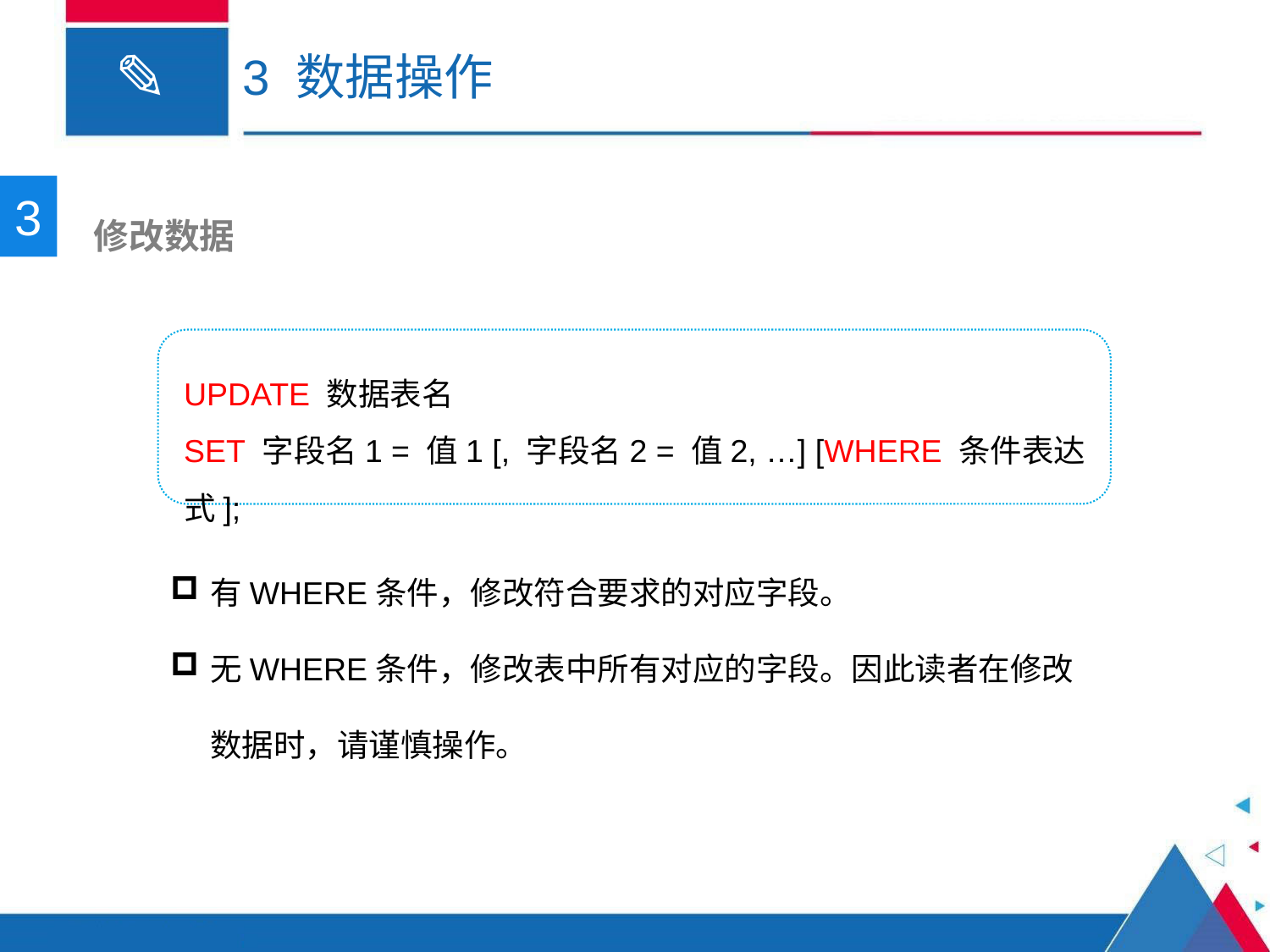

# 3 数据操作

3
  修改数据

UPDATE 数据表名
SET 字段名1 = 值1 [, 字段名2 = 值2, …] [WHERE 条件表达式];
有WHERE条件，修改符合要求的对应字段。
无WHERE条件，修改表中所有对应的字段。因此读者在修改数据时，请谨慎操作。